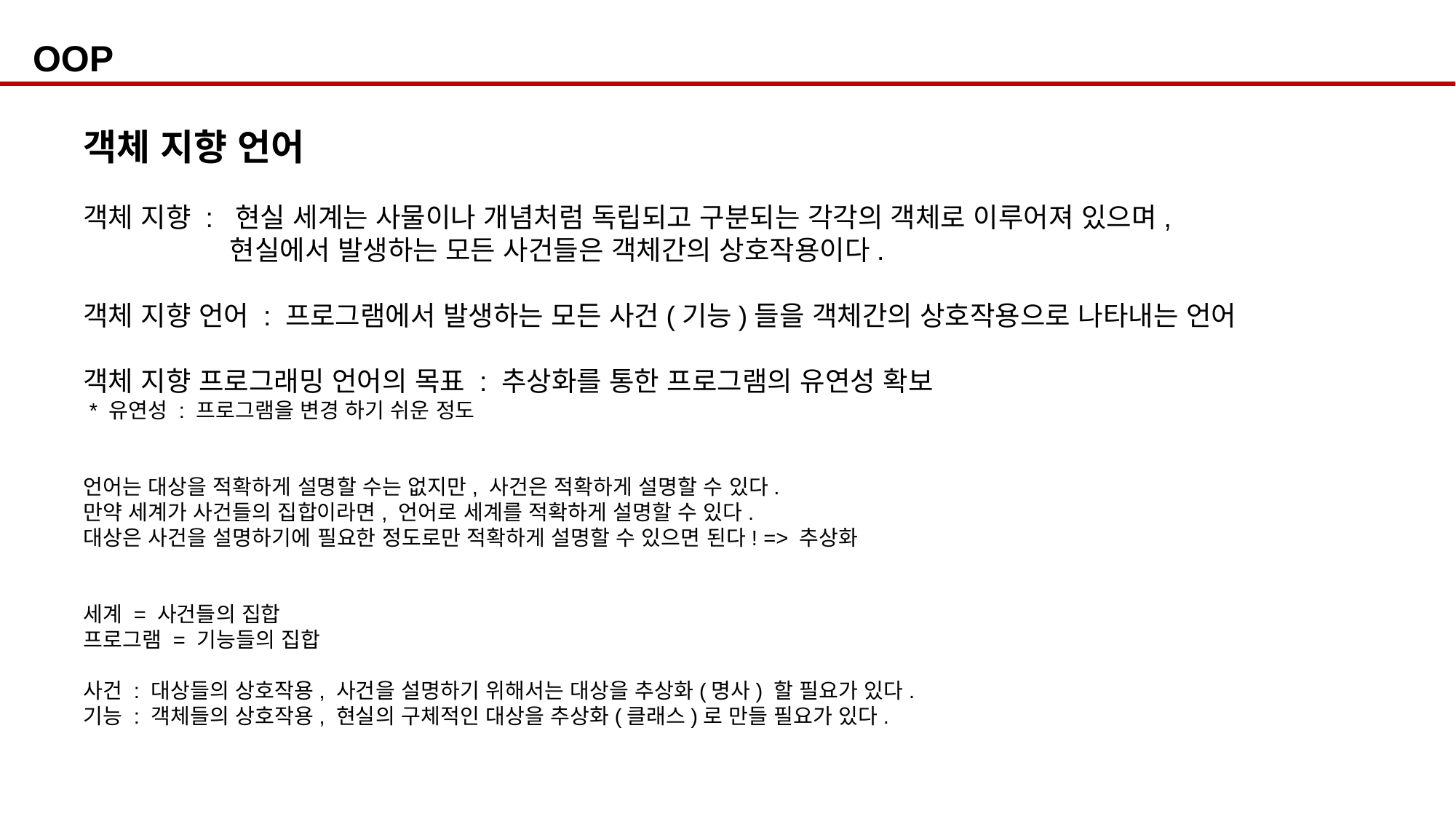

OOP
객체 지향 언어

객체 지향 :  현실 세계는 사물이나 개념처럼 독립되고 구분되는 각각의 객체로 이루어져 있으며,
	    현실에서 발생하는 모든 사건들은 객체간의 상호작용이다.

객체 지향 언어 : 프로그램에서 발생하는 모든 사건(기능)들을 객체간의 상호작용으로 나타내는 언어

객체 지향 프로그래밍 언어의 목표 : 추상화를 통한 프로그램의 유연성 확보
 * 유연성 : 프로그램을 변경 하기 쉬운 정도

언어는 대상을 적확하게 설명할 수는 없지만, 사건은 적확하게 설명할 수 있다.
만약 세계가 사건들의 집합이라면, 언어로 세계를 적확하게 설명할 수 있다.
대상은 사건을 설명하기에 필요한 정도로만 적확하게 설명할 수 있으면 된다! => 추상화

세계 = 사건들의 집합
프로그램 = 기능들의 집합

사건 : 대상들의 상호작용, 사건을 설명하기 위해서는 대상을 추상화(명사) 할 필요가 있다.
기능 : 객체들의 상호작용, 현실의 구체적인 대상을 추상화(클래스)로 만들 필요가 있다.